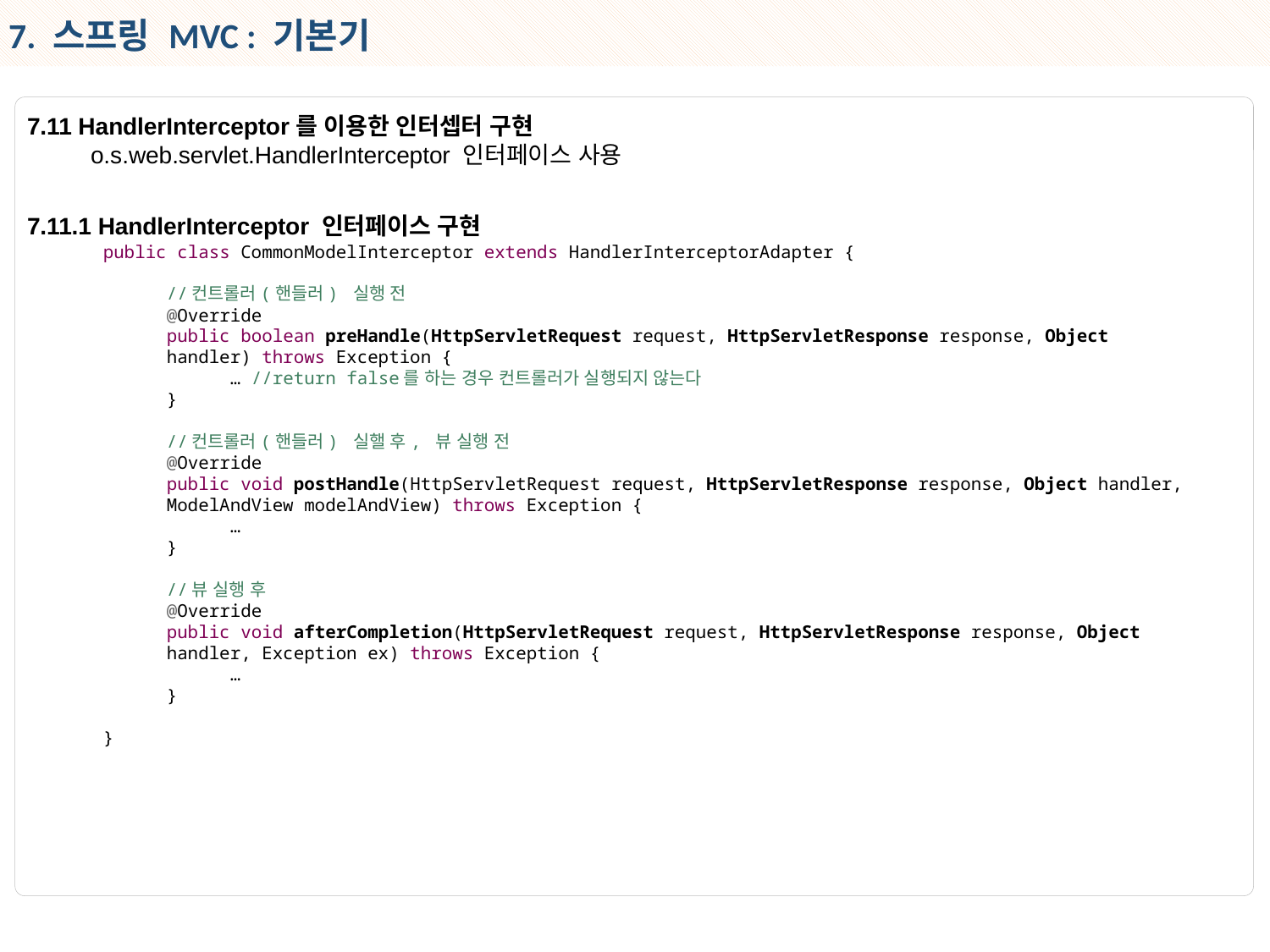

7. 스프링 MVC : 기본기
7.11 HandlerInterceptor를 이용한 인터셉터 구현
o.s.web.servlet.HandlerInterceptor 인터페이스 사용
7.11.1 HandlerInterceptor 인터페이스 구현
public class CommonModelInterceptor extends HandlerInterceptorAdapter {

//컨트롤러(핸들러) 실행 전
@Override
public boolean preHandle(HttpServletRequest request, HttpServletResponse response, Object handler) throws Exception {
… //return false를 하는 경우 컨트롤러가 실행되지 않는다
}

//컨트롤러(핸들러) 실핼 후, 뷰 실행 전
@Override
public void postHandle(HttpServletRequest request, HttpServletResponse response, Object handler, ModelAndView modelAndView) throws Exception {
…
}

//뷰 실행 후
@Override
public void afterCompletion(HttpServletRequest request, HttpServletResponse response, Object handler, Exception ex) throws Exception {
…
}

}